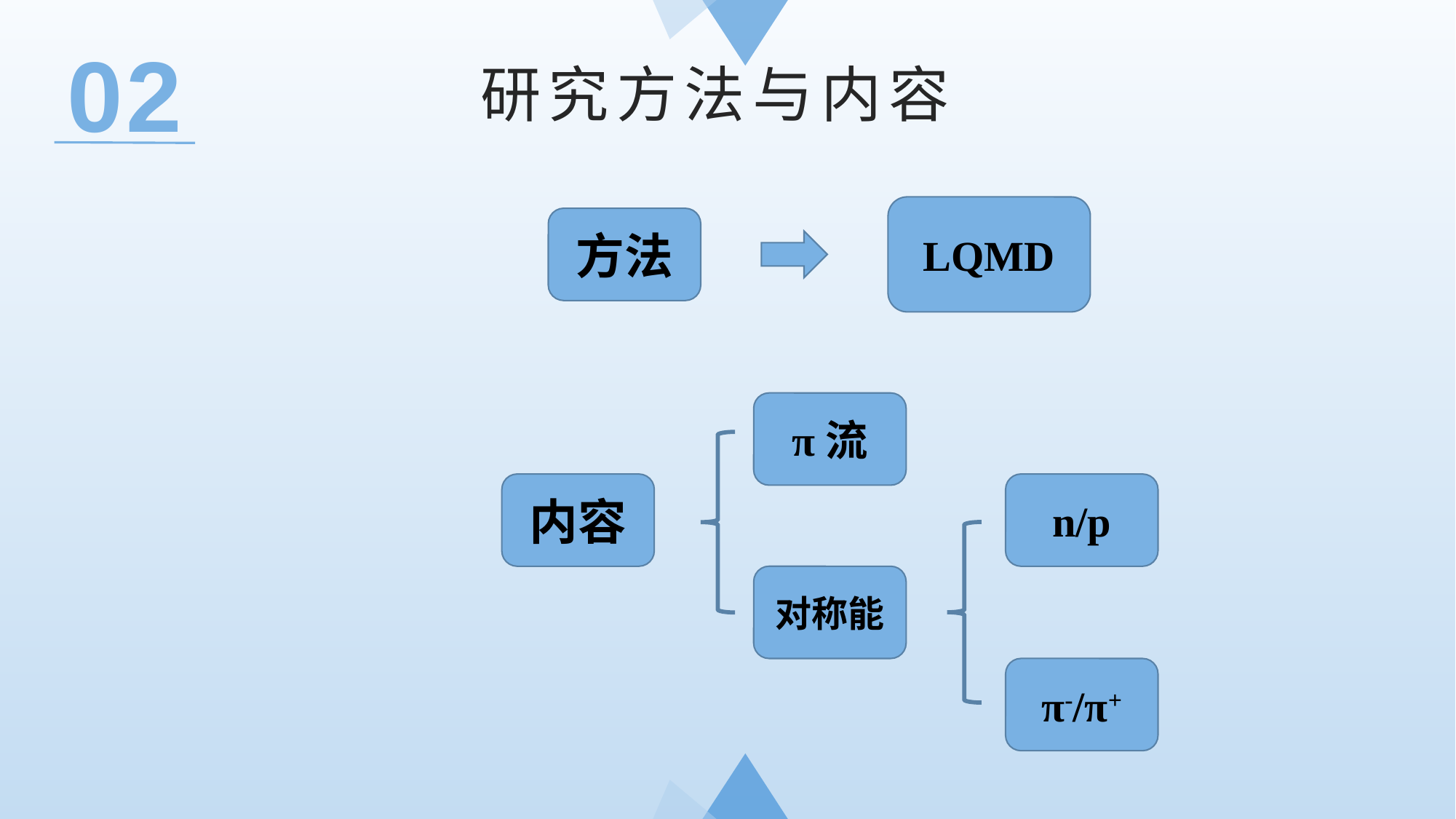

02
研究方法与内容
LQMD
方法

π流

内容
n/p

对称能
π-/π+
5